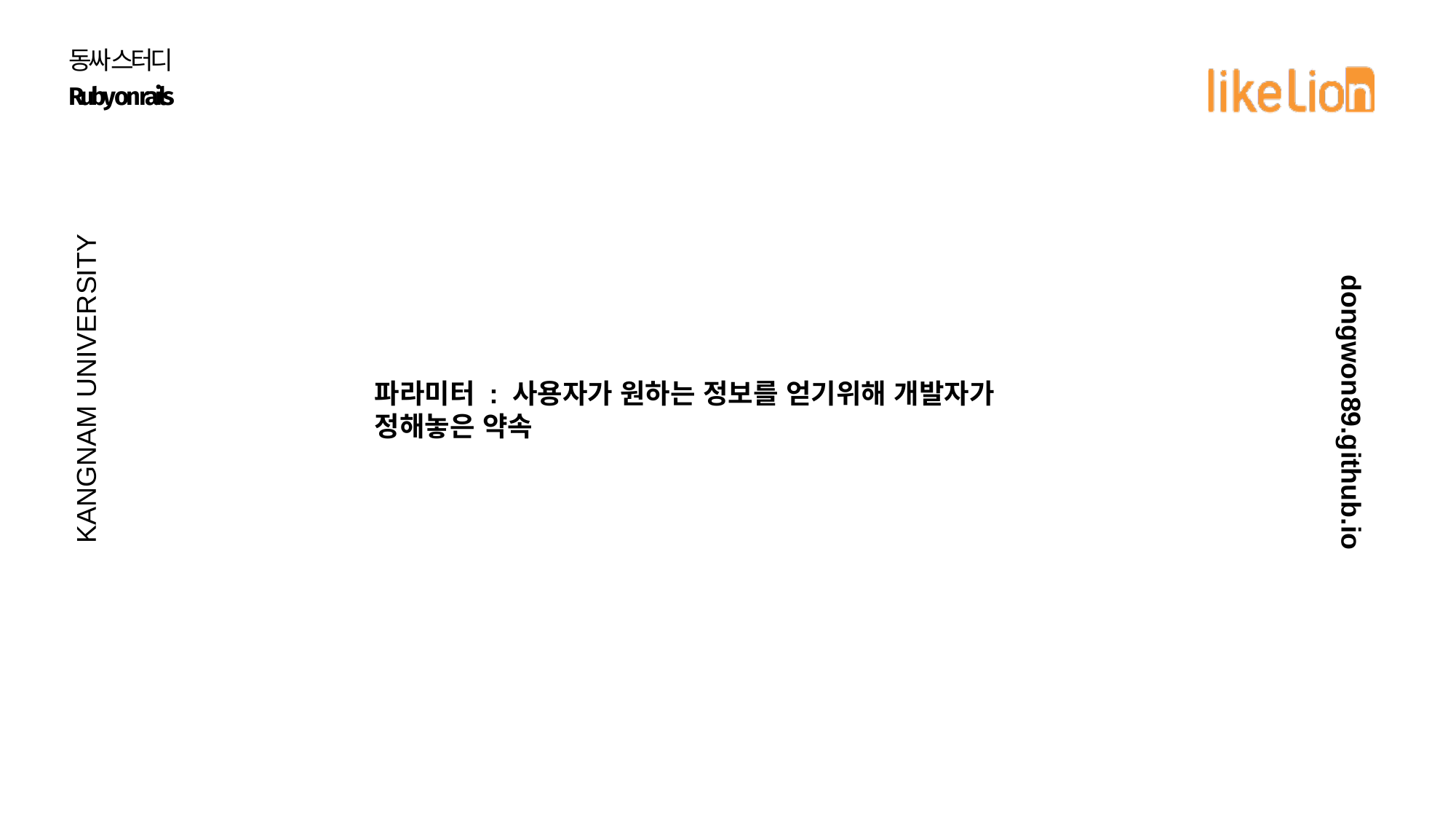

동싸 스터디
Ruby on rails

KANGNAM UNIVERSITY
dongwon89.github.io
파라미터 : 사용자가 원하는 정보를 얻기위해 개발자가 정해놓은 약속